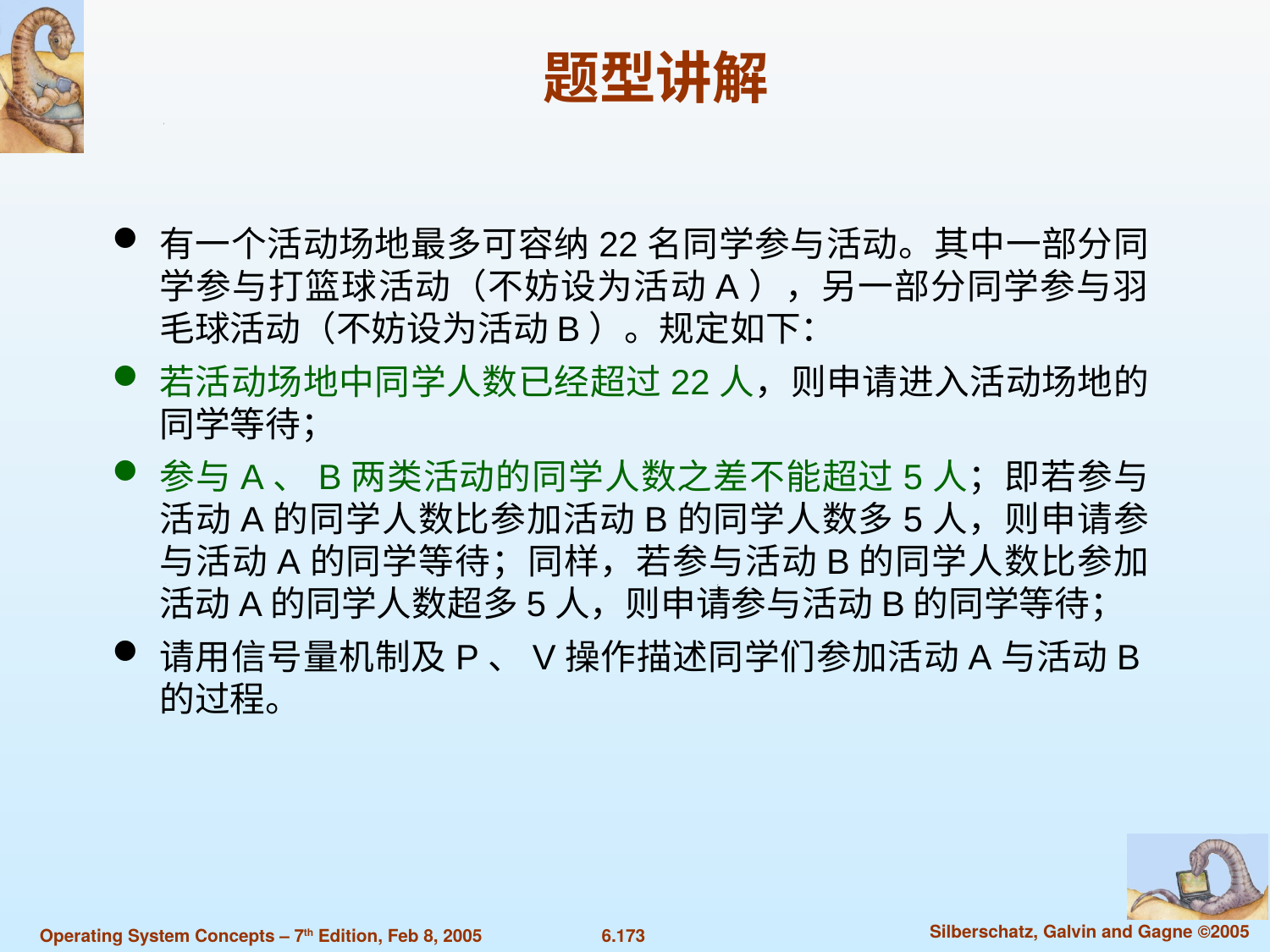

题型讲解
有一个活动场地最多可容纳22名同学参与活动。其中一部分同学参与打篮球活动（不妨设为活动A），另一部分同学参与羽毛球活动（不妨设为活动B）。规定如下：
若活动场地中同学人数已经超过22人，则申请进入活动场地的同学等待；
参与A、B两类活动的同学人数之差不能超过5人；即若参与活动A的同学人数比参加活动B的同学人数多5人，则申请参与活动A的同学等待；同样，若参与活动B的同学人数比参加活动A的同学人数超多5人，则申请参与活动B的同学等待；
请用信号量机制及P、V操作描述同学们参加活动A与活动B的过程。